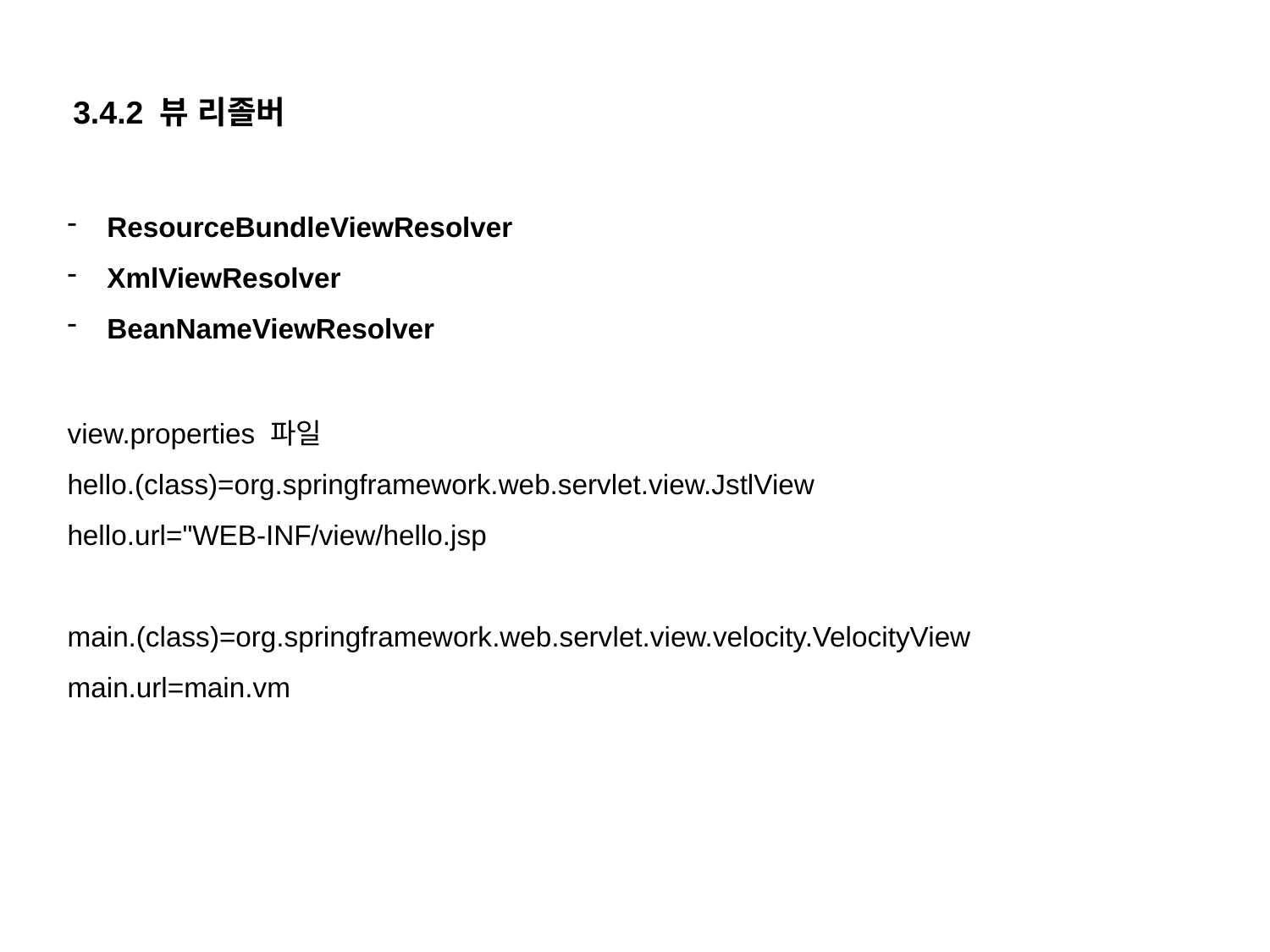

3.4.2 뷰 리졸버
ResourceBundleViewResolver
XmlViewResolver
BeanNameViewResolver
view.properties 파일
hello.(class)=org.springframework.web.servlet.view.JstlView
hello.url="WEB-INF/view/hello.jsp

main.(class)=org.springframework.web.servlet.view.velocity.VelocityView
main.url=main.vm